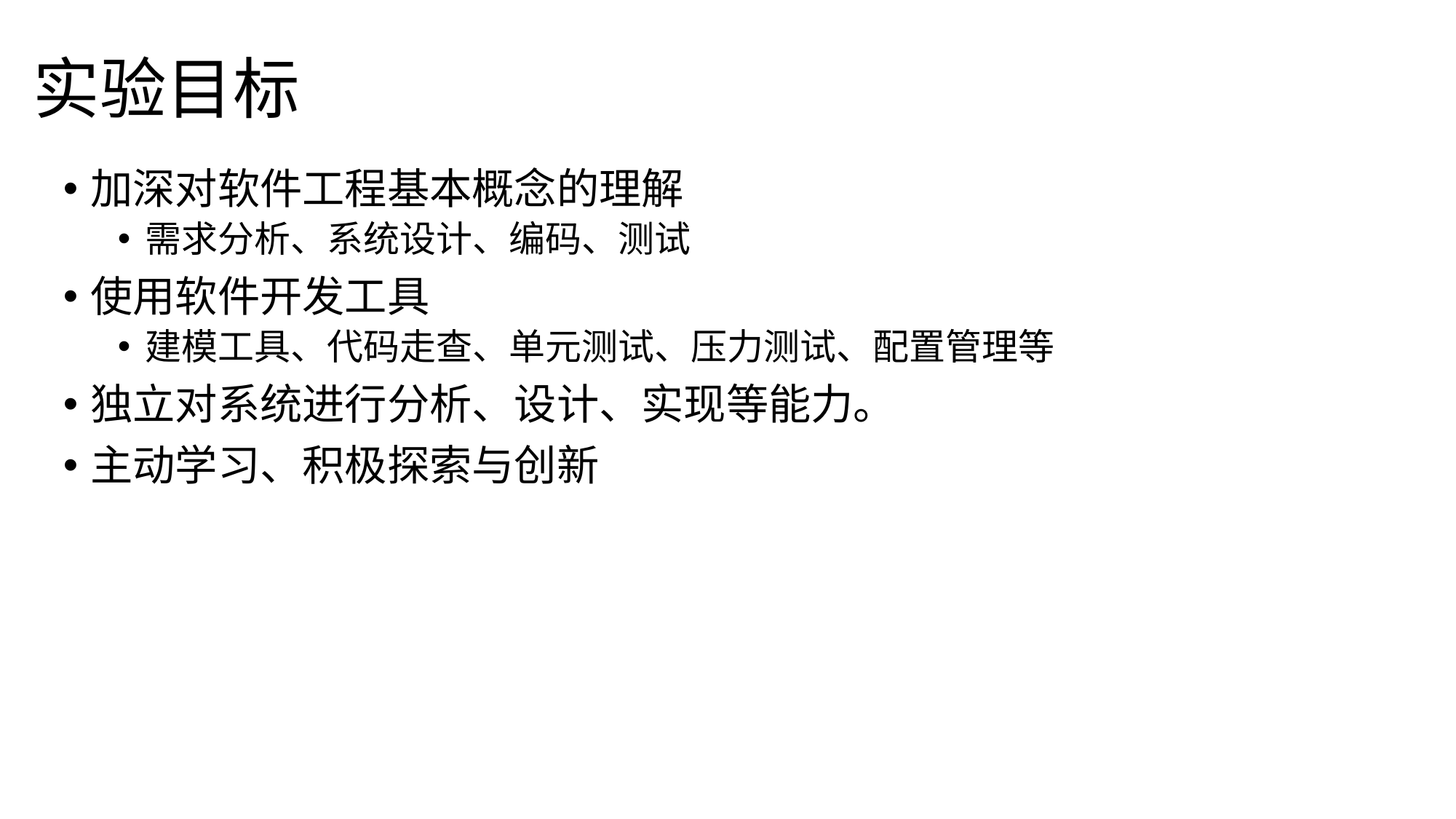

# 实验目标
加深对软件工程基本概念的理解
需求分析、系统设计、编码、测试
使用软件开发工具
建模工具、代码走查、单元测试、压力测试、配置管理等
独立对系统进行分析、设计、实现等能力。
主动学习、积极探索与创新